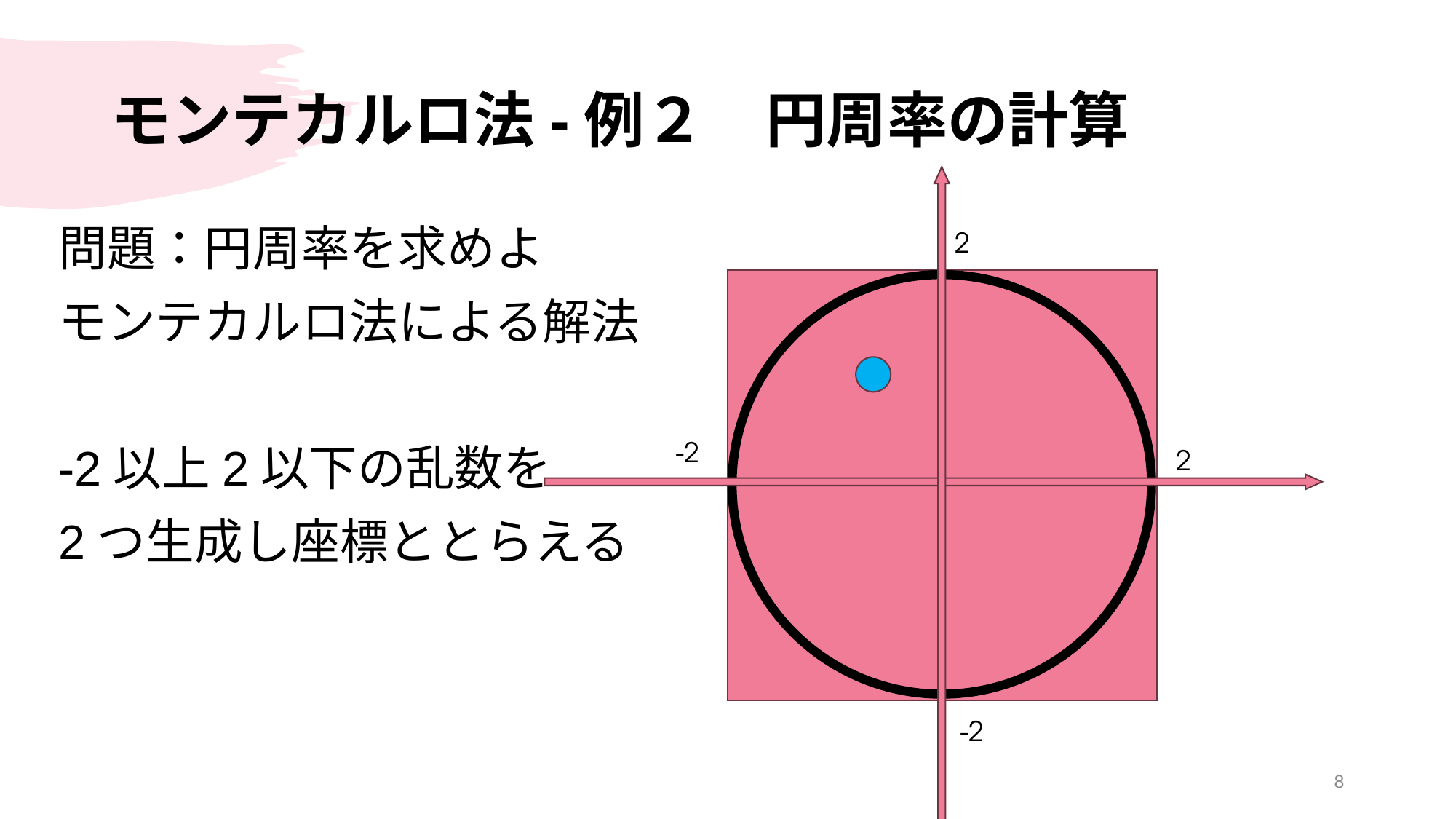

# モンテカルロ法-例２　円周率の計算
問題：円周率を求めよ
モンテカルロ法による解法

-2以上2以下の乱数を
2つ生成し座標ととらえる

2

-2
2

-2
8